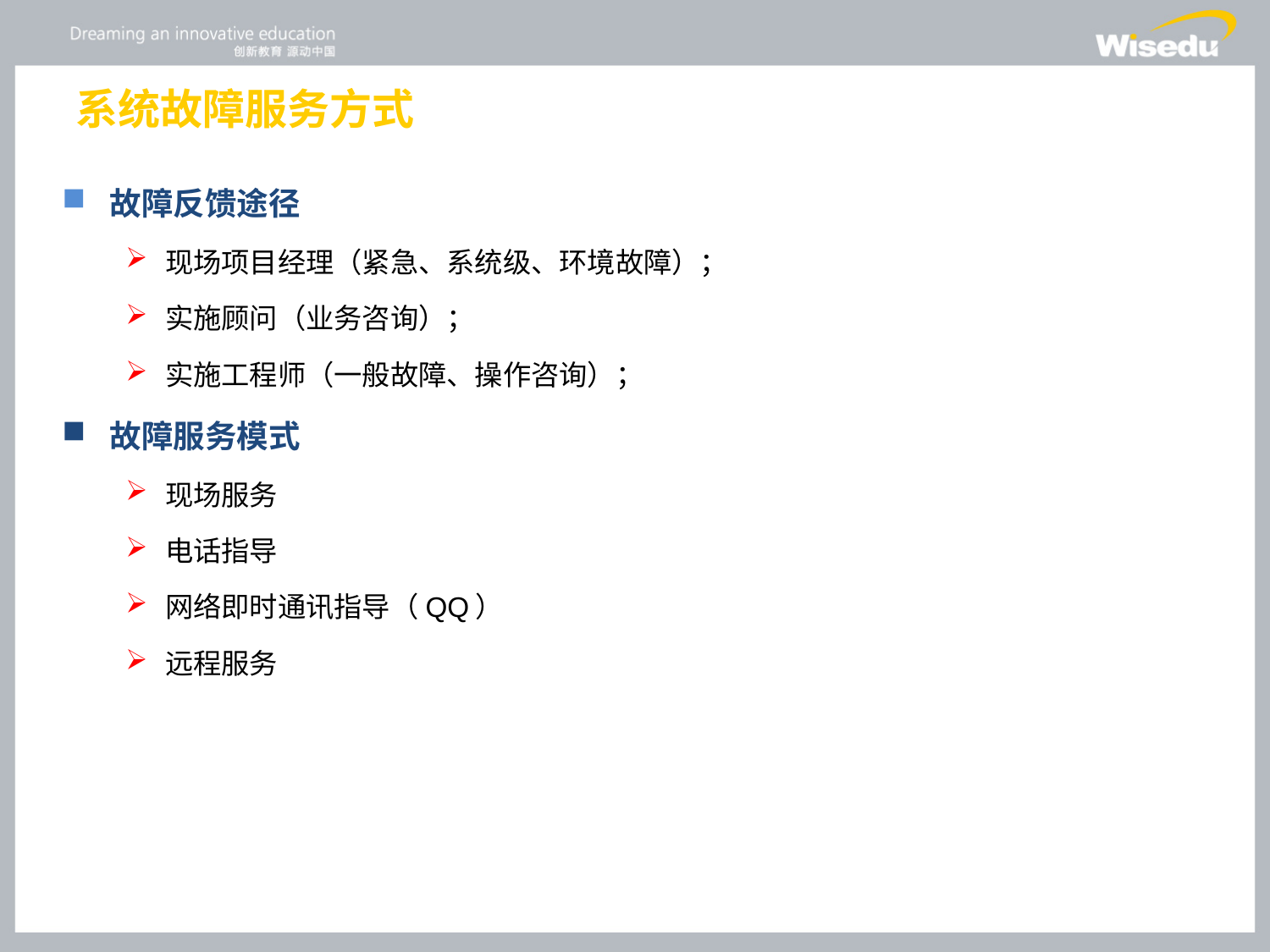

# 系统故障服务方式
故障反馈途径
现场项目经理（紧急、系统级、环境故障）；
实施顾问（业务咨询）；
实施工程师（一般故障、操作咨询）；
故障服务模式
现场服务
电话指导
网络即时通讯指导（QQ）
远程服务